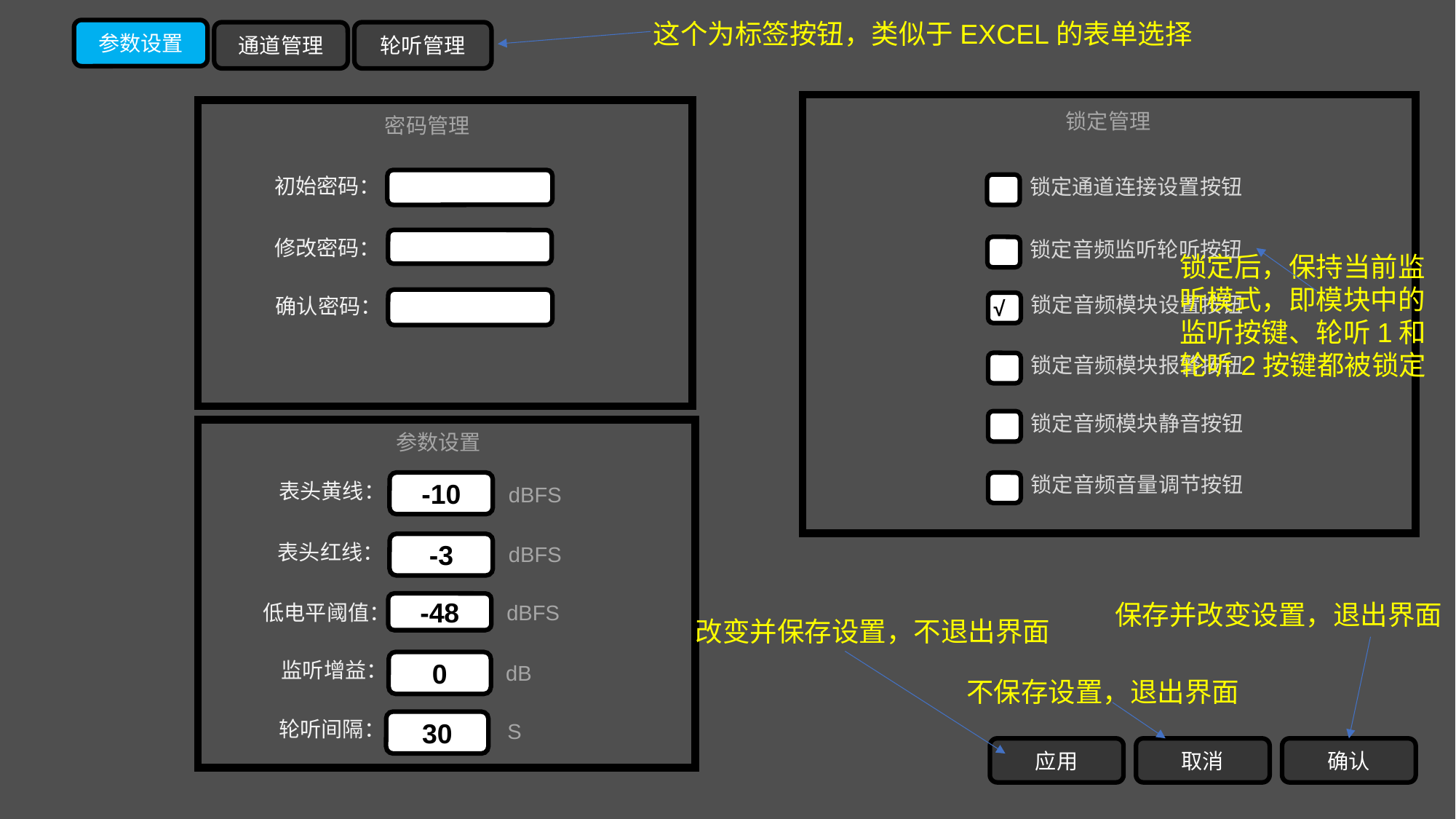

这个为标签按钮，类似于EXCEL的表单选择
参数设置
通道管理
轮听管理

锁定管理
密码管理
初始密码：
锁定通道连接设置按钮

修改密码：

锁定音频监听轮听按钮

锁定后，保持当前监听模式，即模块中的监听按键、轮听1和轮听2按键都被锁定
锁定音频模块设置按钮
确认密码：

√

锁定音频模块报警按钮

锁定音频模块静音按钮

参数设置
锁定音频音量调节按钮
表头黄线：
-10

dBFS
表头红线：
-3
dBFS
保存并改变设置，退出界面
-48
低电平阈值：
dBFS
改变并保存设置，不退出界面
监听增益：
0
dB
不保存设置，退出界面
轮听间隔：
30
S
应用
取消
确认